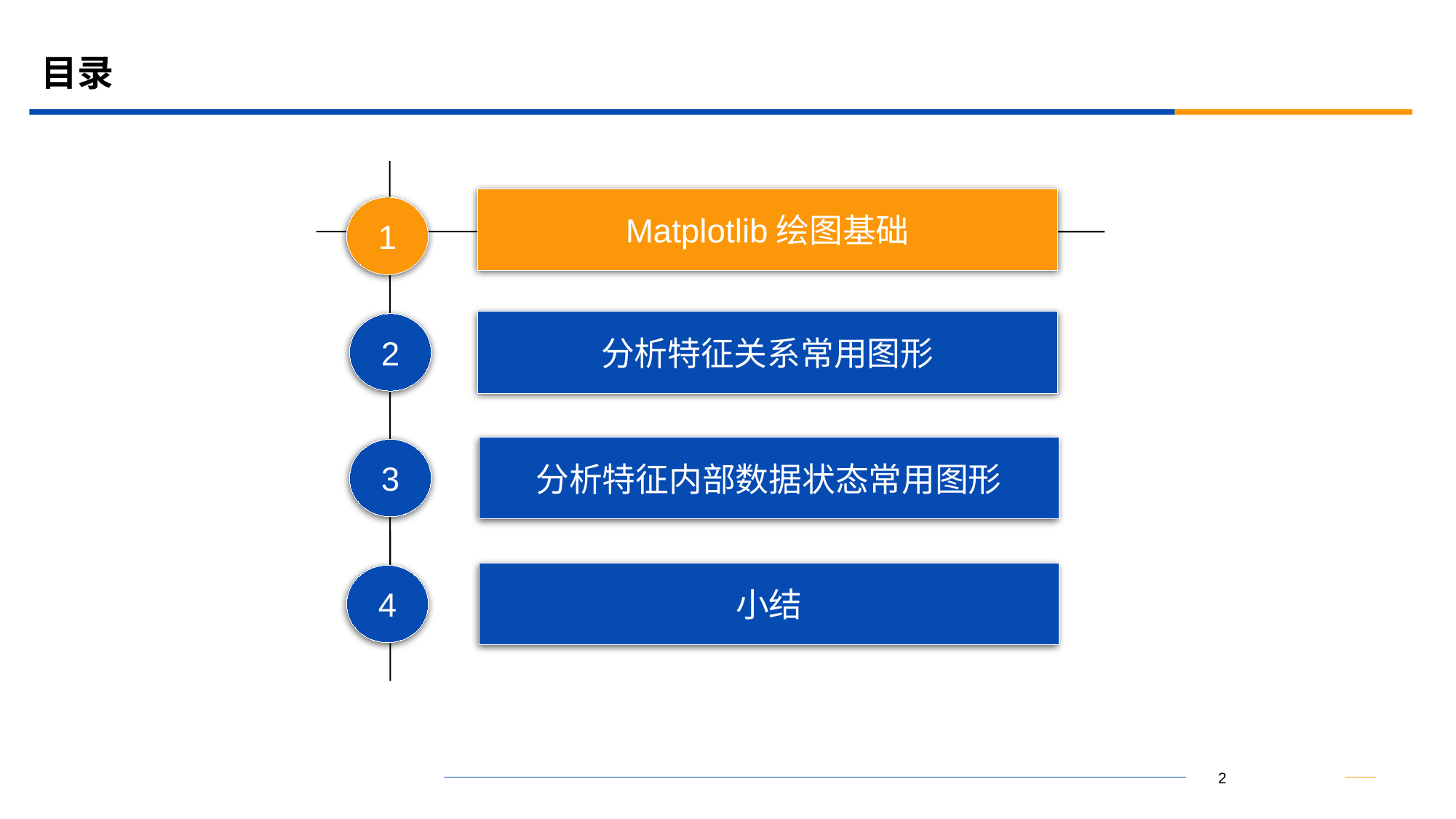

# 目录
Matplotlib绘图基础
1

分析特征关系常用图形
2
分析特征内部数据状态常用图形
3
小结
4